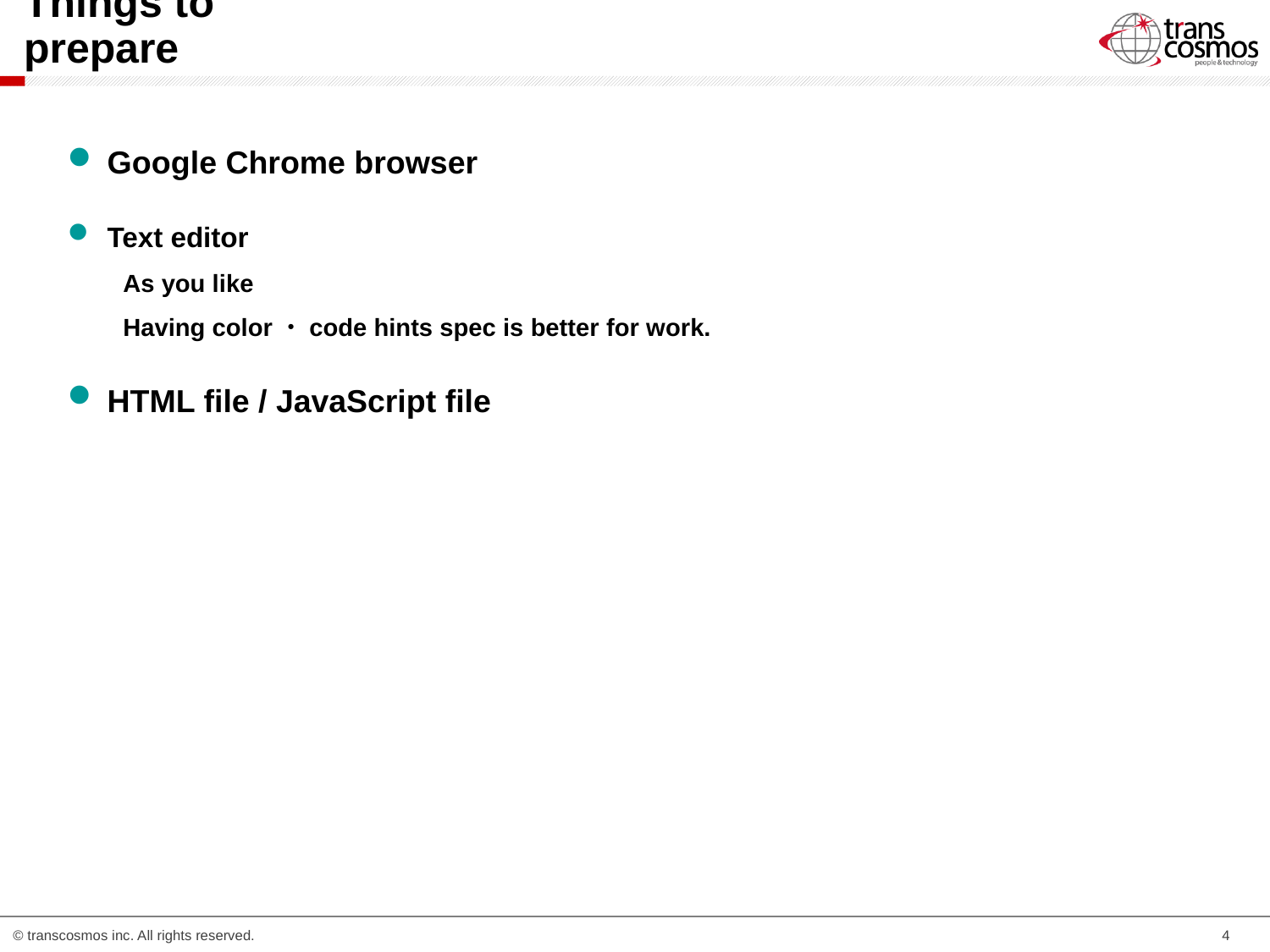

# Things to prepare
Google Chrome browser
Text editor
As you like
Having color・code hints spec is better for work.
HTML file / JavaScript file